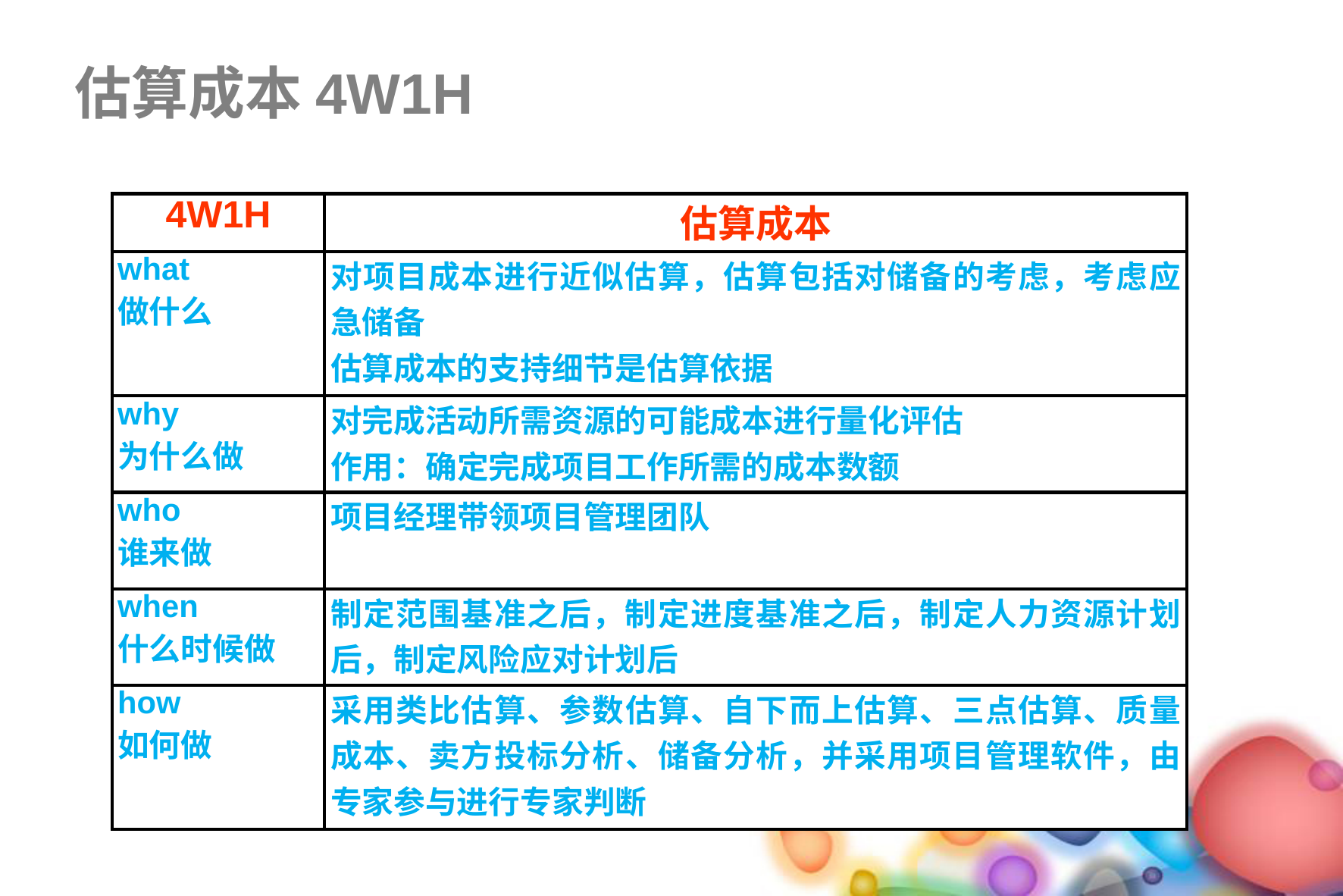

估算成本4W1H
| 4W1H | 估算成本 |
| --- | --- |
| what 做什么 | 对项目成本进行近似估算，估算包括对储备的考虑，考虑应急储备 估算成本的支持细节是估算依据 |
| why 为什么做 | 对完成活动所需资源的可能成本进行量化评估 作用：确定完成项目工作所需的成本数额 |
| who 谁来做 | 项目经理带领项目管理团队 |
| when 什么时候做 | 制定范围基准之后，制定进度基准之后，制定人力资源计划后，制定风险应对计划后 |
| how 如何做 | 采用类比估算、参数估算、自下而上估算、三点估算、质量成本、卖方投标分析、储备分析，并采用项目管理软件，由专家参与进行专家判断 |